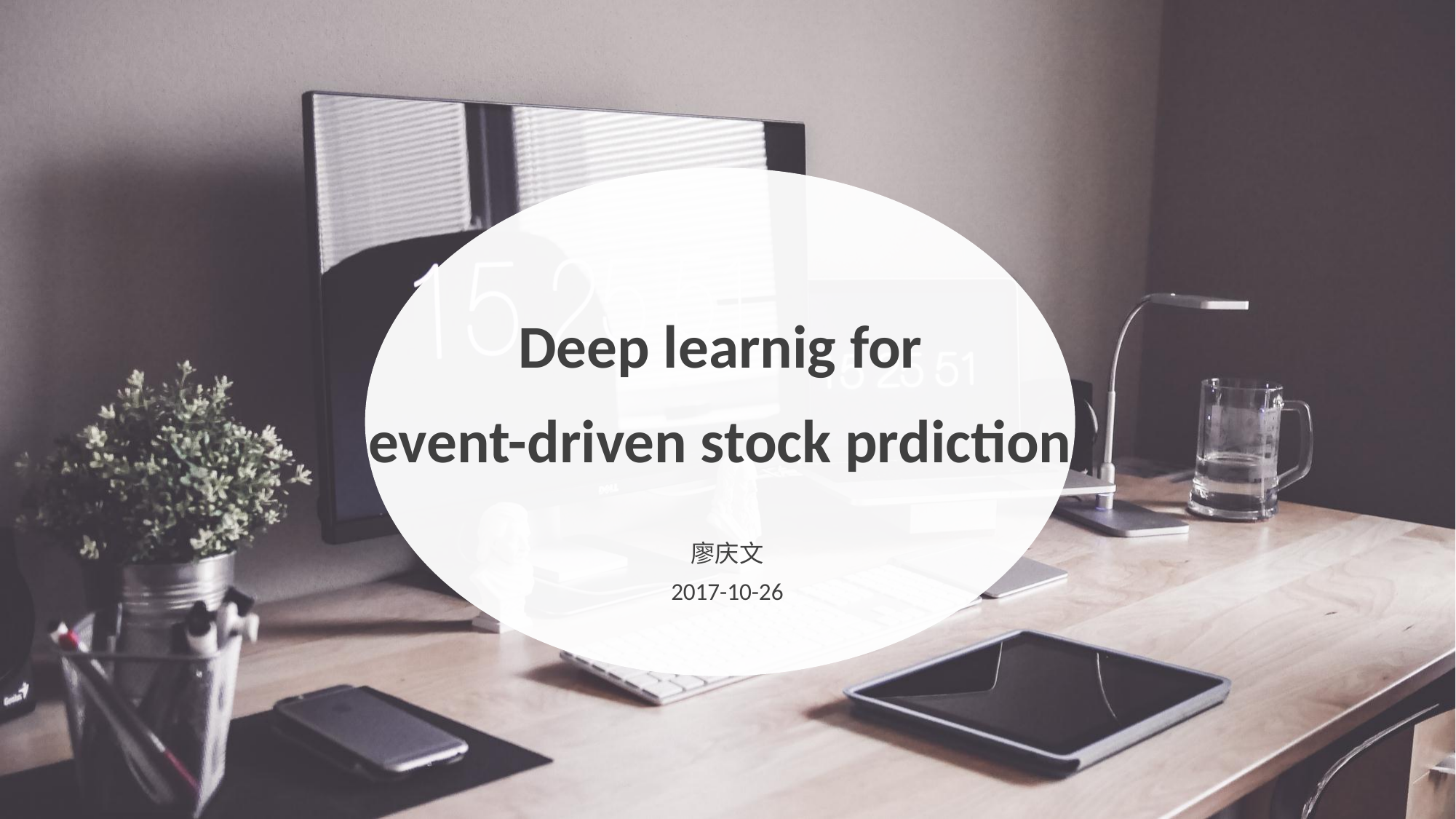

Deep learnig for
event-driven stock prdiction

廖庆文
2017-10-26